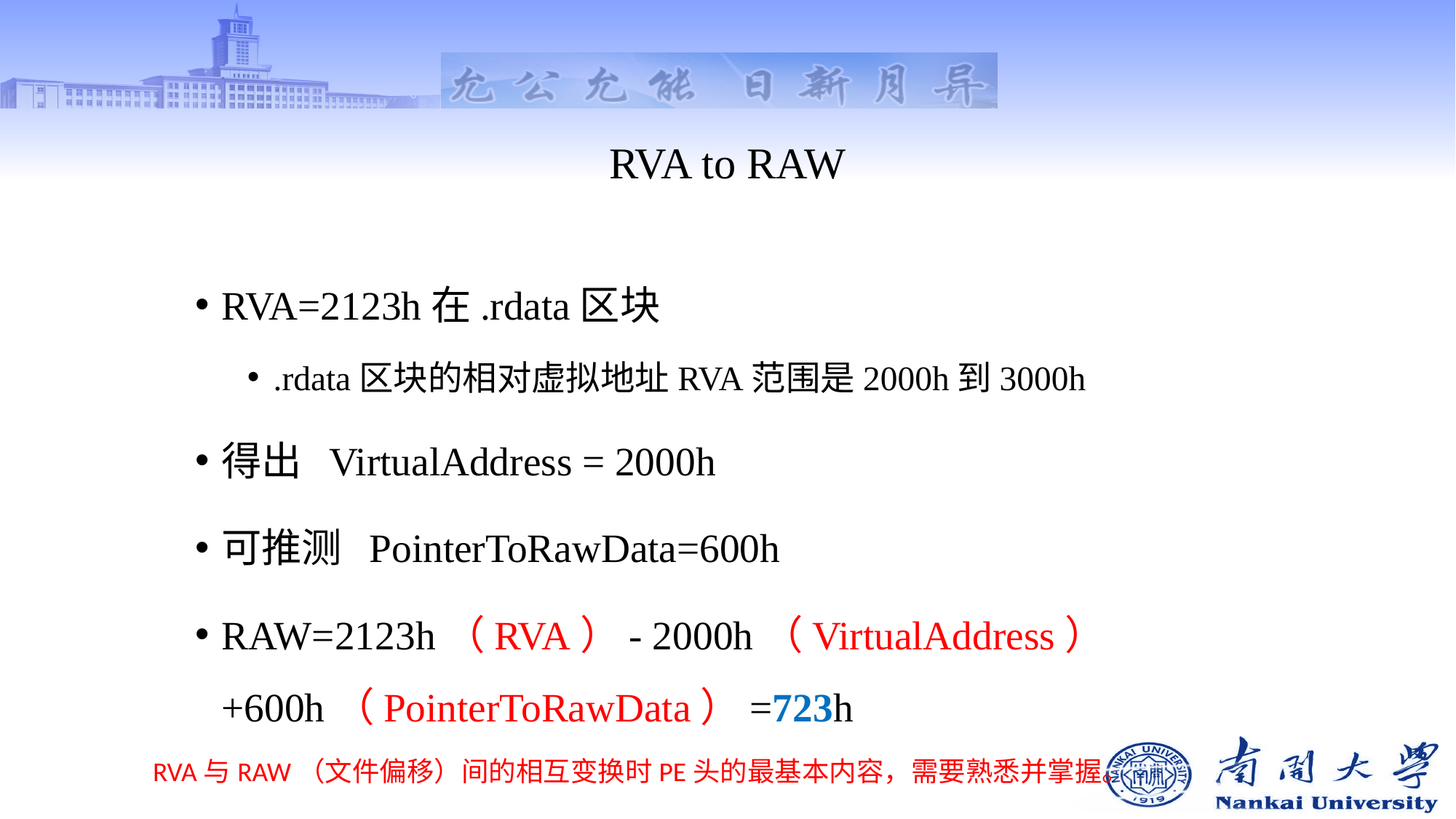

# RVA to RAW
RVA=2123h在.rdata区块
.rdata区块的相对虚拟地址RVA范围是2000h到3000h
得出  VirtualAddress = 2000h
可推测  PointerToRawData=600h
RAW=2123h（RVA）- 2000h（VirtualAddress）+600h（PointerToRawData）=723h
RVA与RAW（文件偏移）间的相互变换时PE头的最基本内容，需要熟悉并掌握。